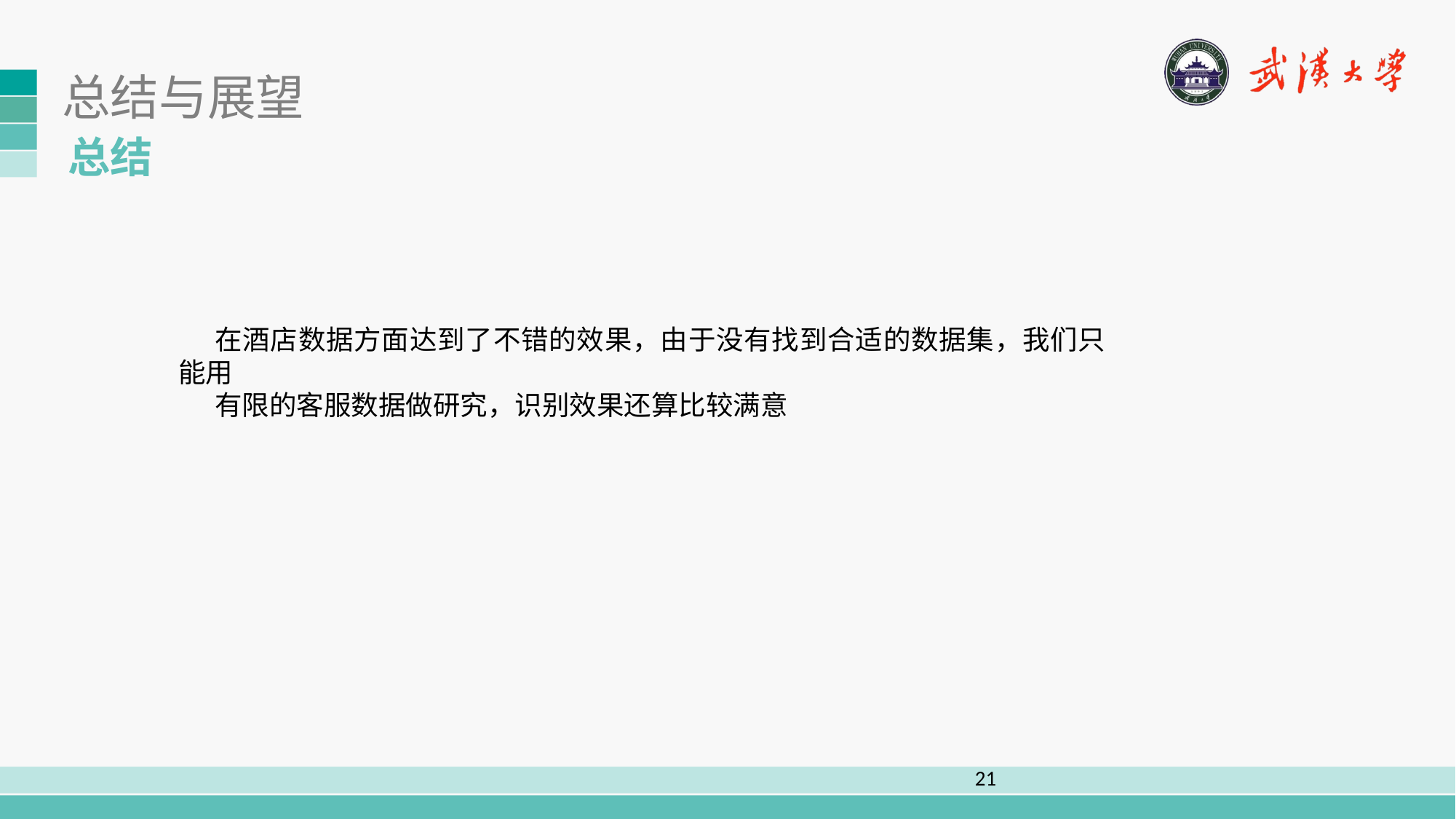

# 总结与展望
总结
在酒店数据方面达到了不错的效果，由于没有找到合适的数据集，我们只能用
有限的客服数据做研究，识别效果还算比较满意
21